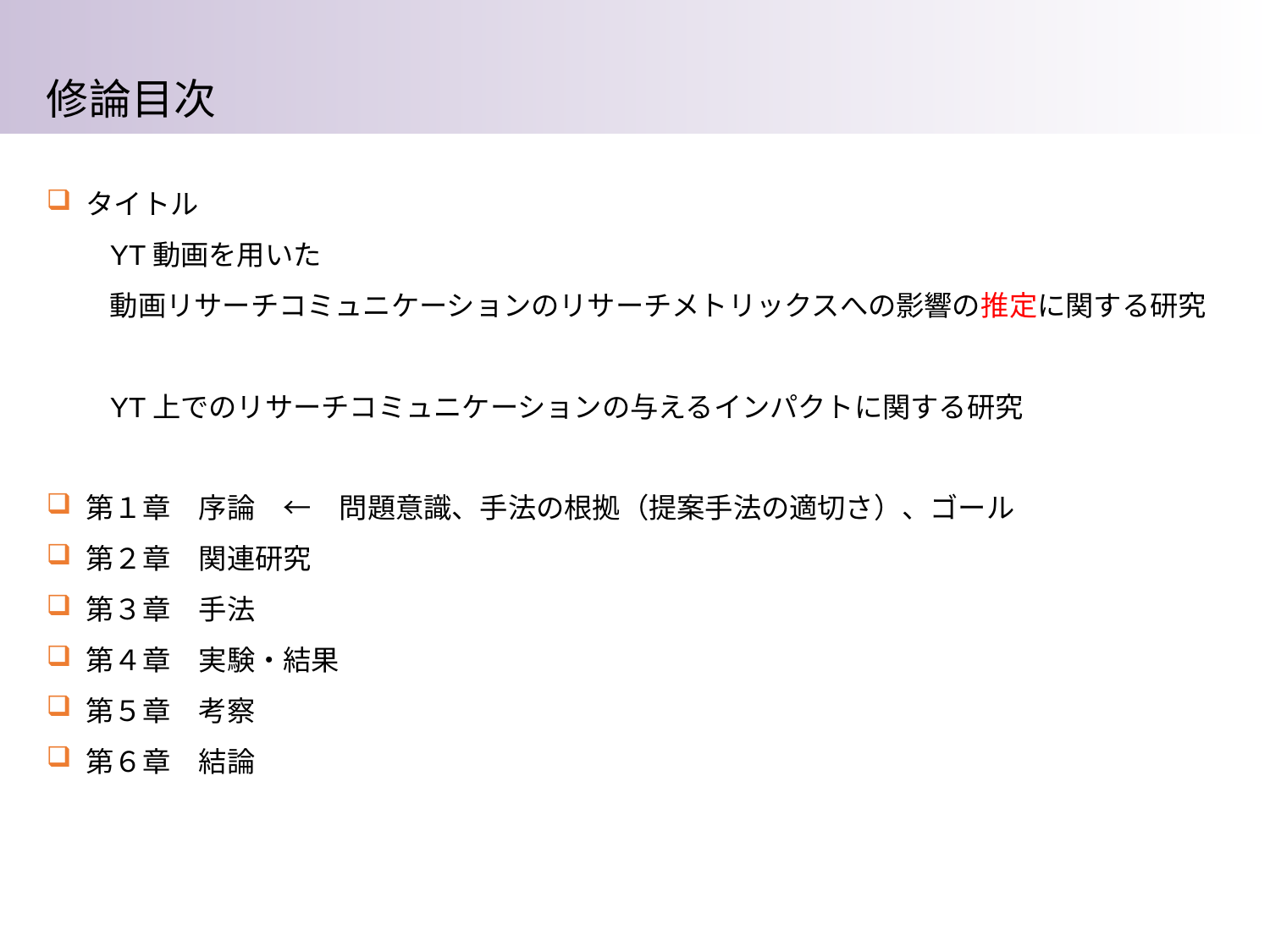

修論目次
タイトル
YT動画を用いた
動画リサーチコミュニケーションのリサーチメトリックスへの影響の推定に関する研究

YT上でのリサーチコミュニケーションの与えるインパクトに関する研究

第１章　序論　←　問題意識、手法の根拠（提案手法の適切さ）、ゴール
第２章　関連研究
第３章　手法
第４章　実験・結果
第５章　考察
第６章　結論